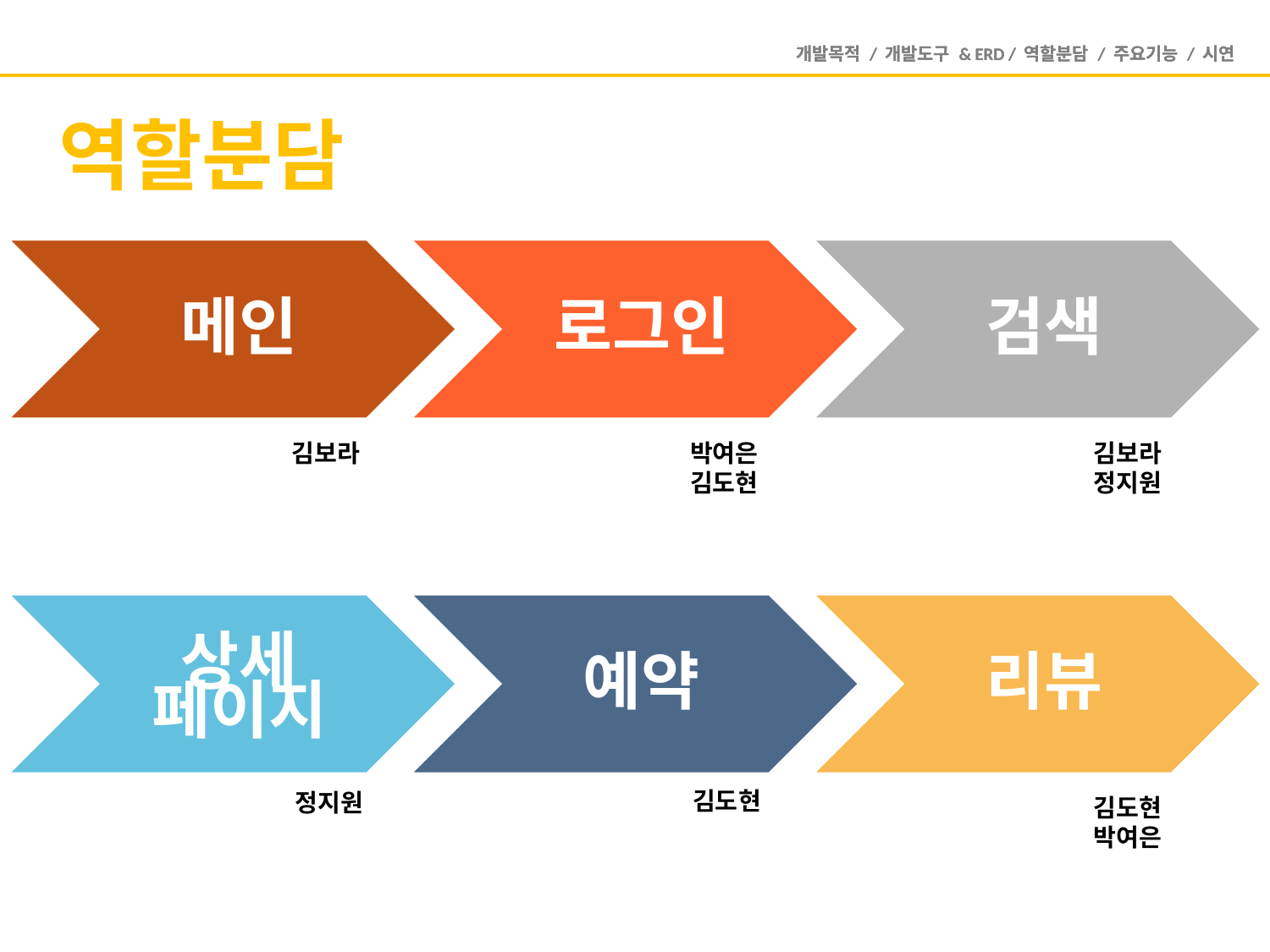

개발목적 / 개발도구 & ERD / 역할분담 / 주요기능 / 시연
개발목적 / 개발도구 & ERD / 역할분담 / 주요기능 / 시연
# 역할분담
메인
로그인
검색
김보라
박여은
김도현
김보라
정지원

상세
페이지
예약
리뷰
김도현
정지원
김도현
박여은